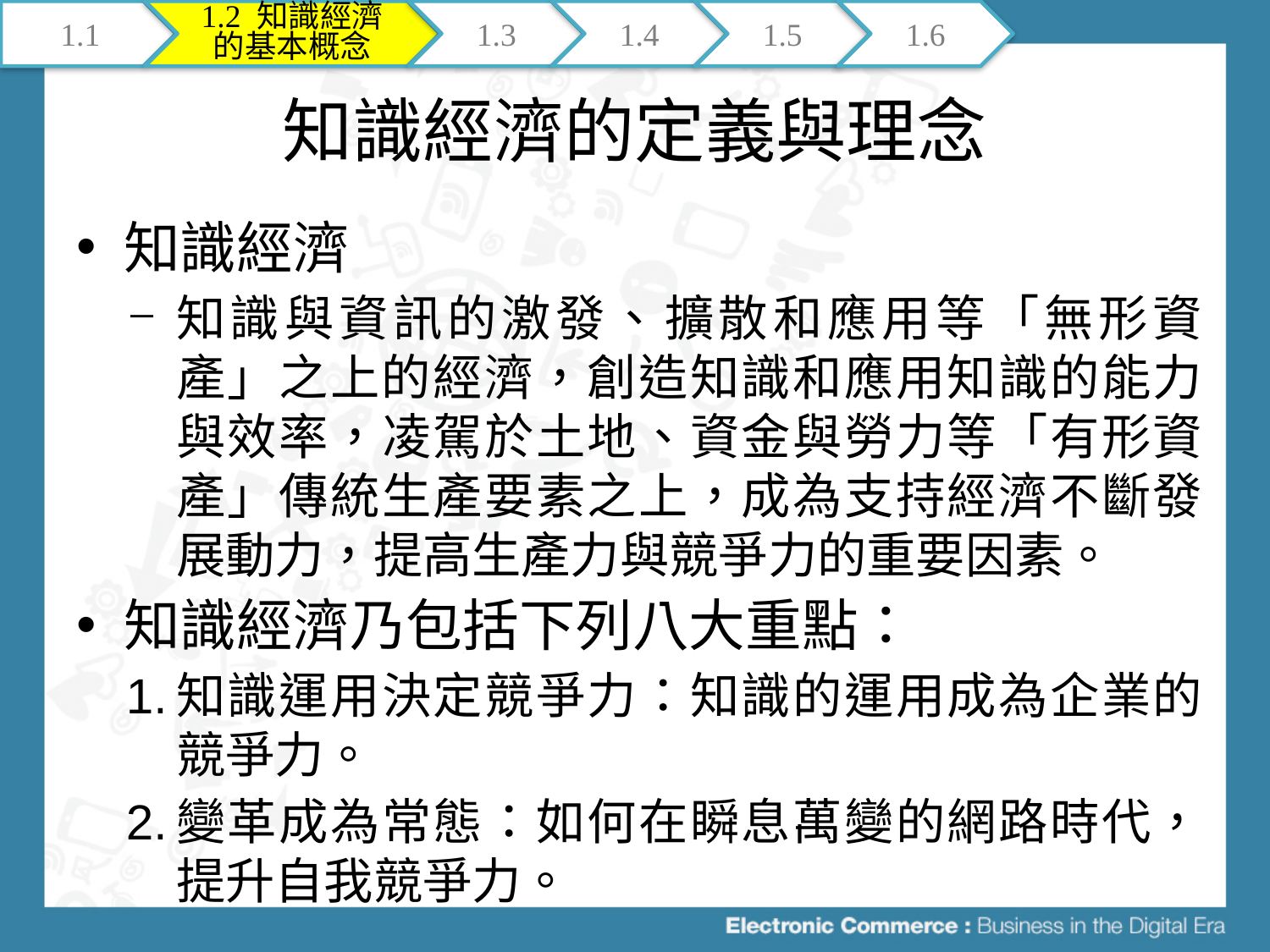

1.1
1.2 知識經濟的基本概念
1.3
1.4
1.5
1.6
# 知識經濟的定義與理念
知識經濟
知識與資訊的激發、擴散和應用等「無形資產」之上的經濟，創造知識和應用知識的能力與效率，凌駕於土地、資金與勞力等「有形資產」傳統生產要素之上，成為支持經濟不斷發展動力，提高生產力與競爭力的重要因素。
知識經濟乃包括下列八大重點：
知識運用決定競爭力：知識的運用成為企業的競爭力。
變革成為常態：如何在瞬息萬變的網路時代，提升自我競爭力。